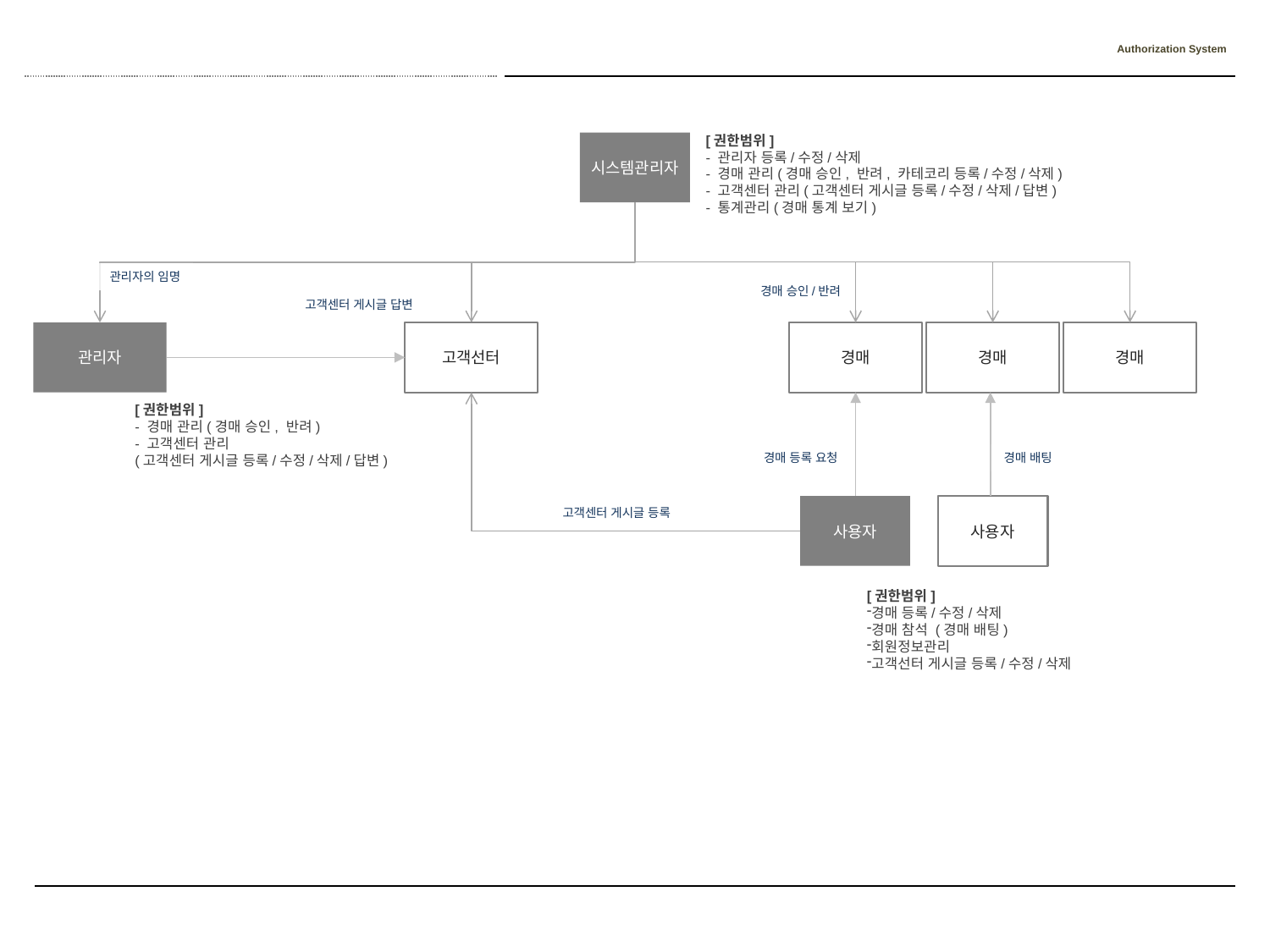

# Authorization System
[권한범위]
- 관리자 등록/수정/삭제
- 경매 관리(경매 승인, 반려, 카테코리 등록/수정/삭제)
- 고객센터 관리(고객센터 게시글 등록/수정/삭제/답변)
- 통계관리(경매 통계 보기)

시스템관리자
관리자의 임명
경매 승인/반려
고객센터 게시글 답변
관리자
고객선터
경매
경매
경매
[권한범위]
- 경매 관리(경매 승인, 반려)
- 고객센터 관리
(고객센터 게시글 등록/수정/삭제/답변)
경매 배팅
경매 등록 요청
사용자
사용자
고객센터 게시글 등록
[권한범위]
경매 등록/수정/삭제
경매 참석 (경매 배팅)
회원정보관리
고객선터 게시글 등록/수정/삭제